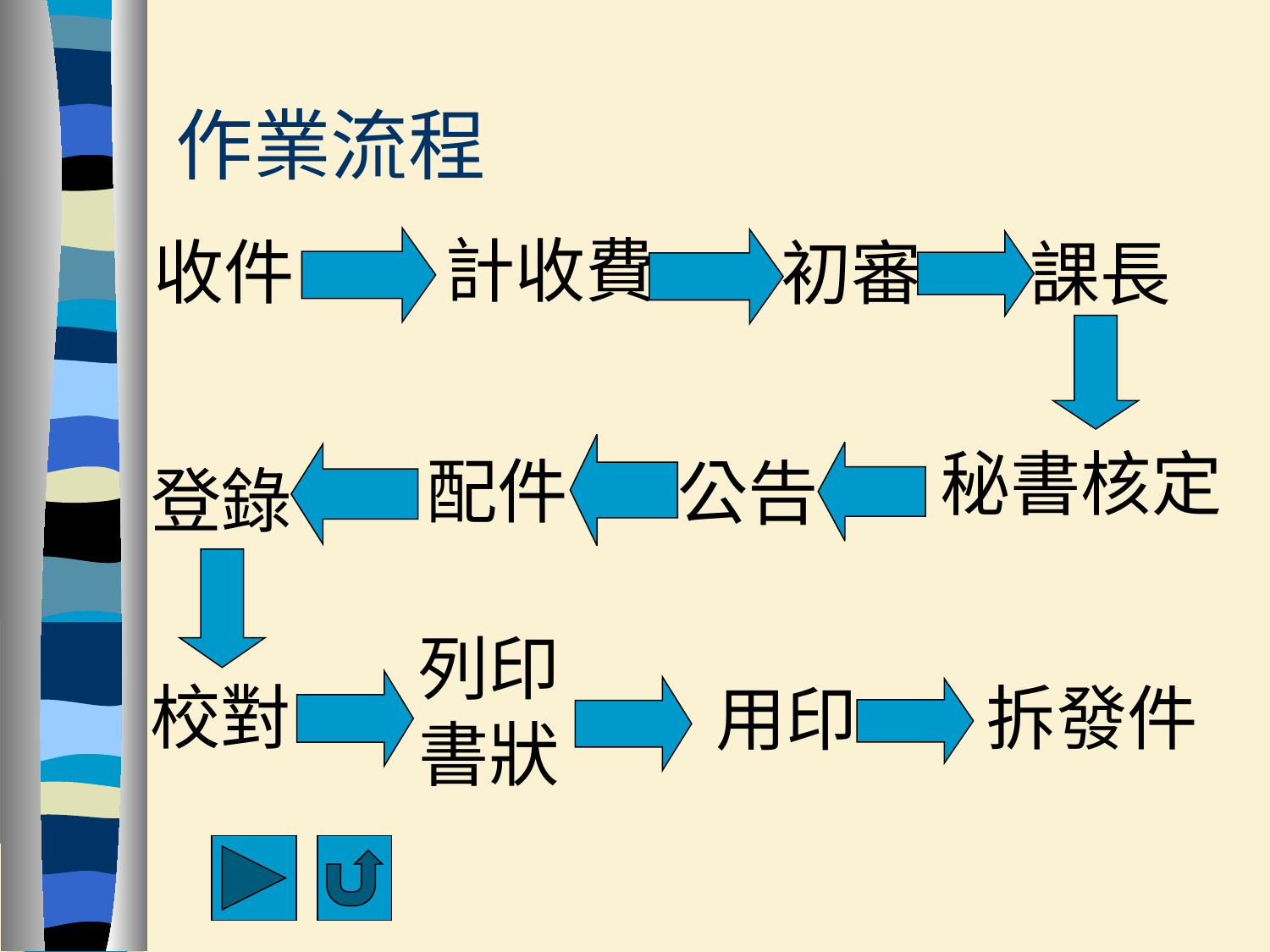

# 作業流程
計收費
收件
初審
課長

秘書核定

配件
公告

登錄

列印
書狀
校對
拆發件
用印